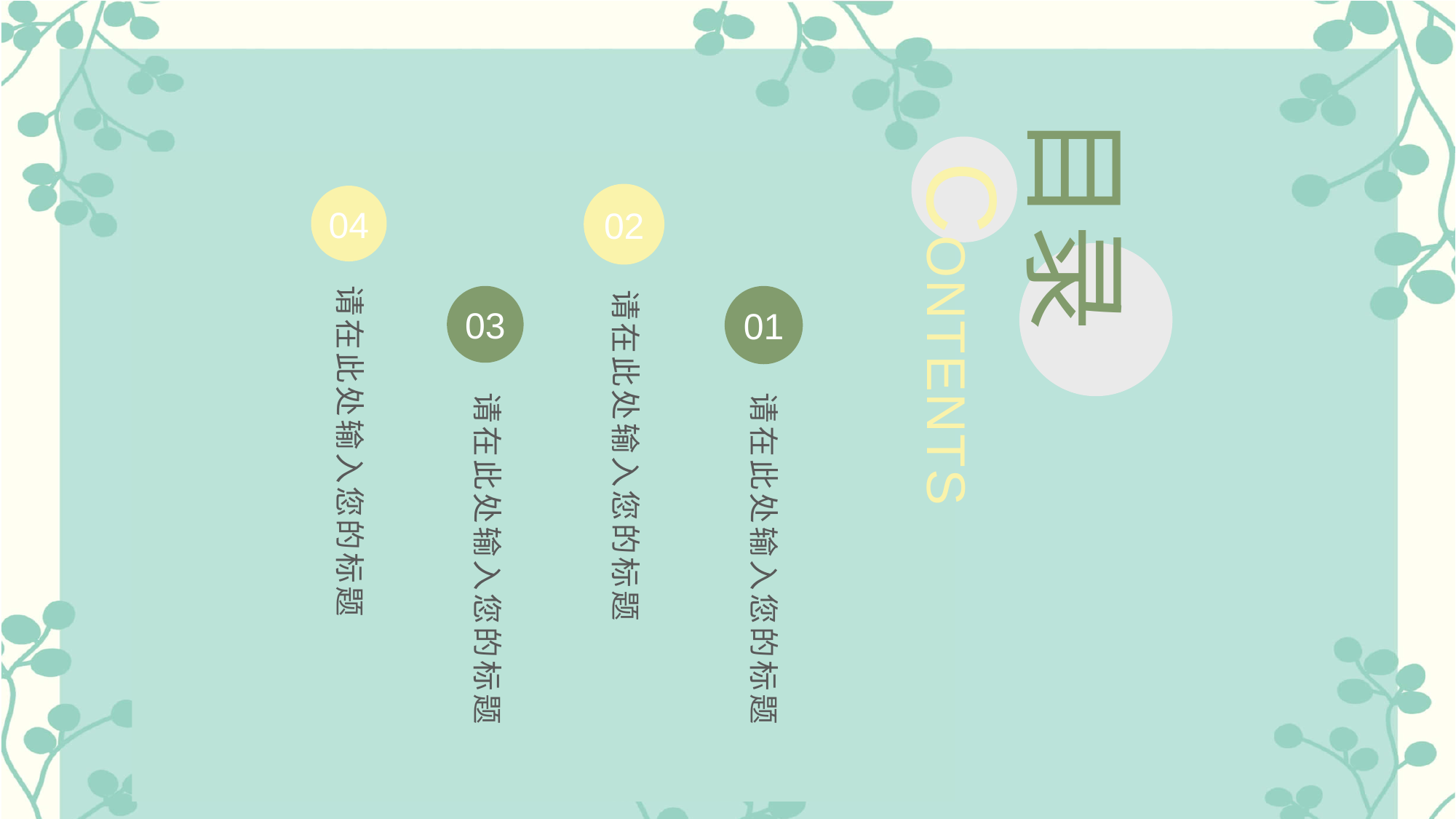

目录

CONTENTS
02
04

请在此处输入您的标题
01
03
请在此处输入您的标题
请在此处输入您的标题
请在此处输入您的标题